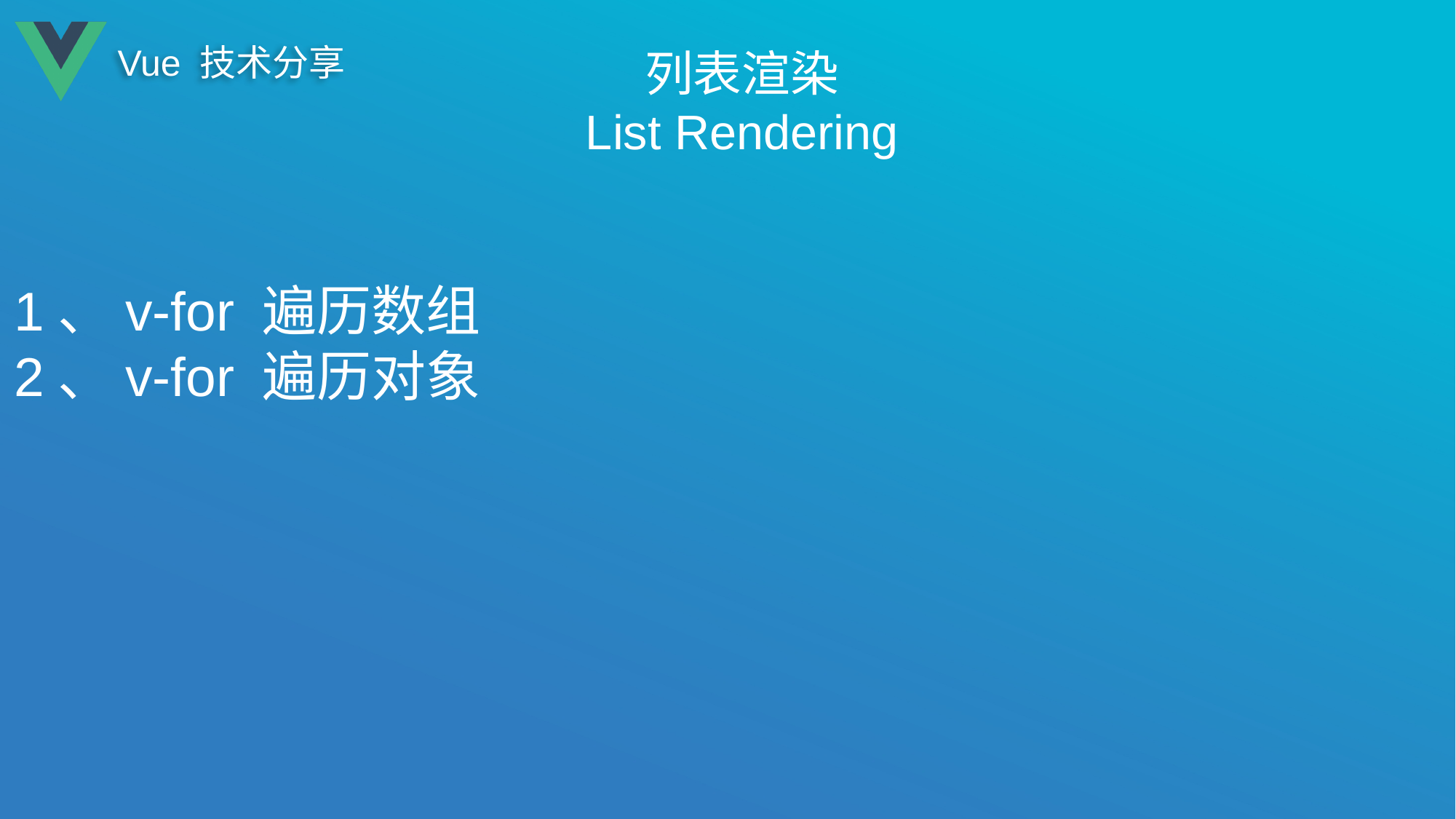

# 列表渲染 List Rendering
1、v-for 遍历数组
2、v-for 遍历对象